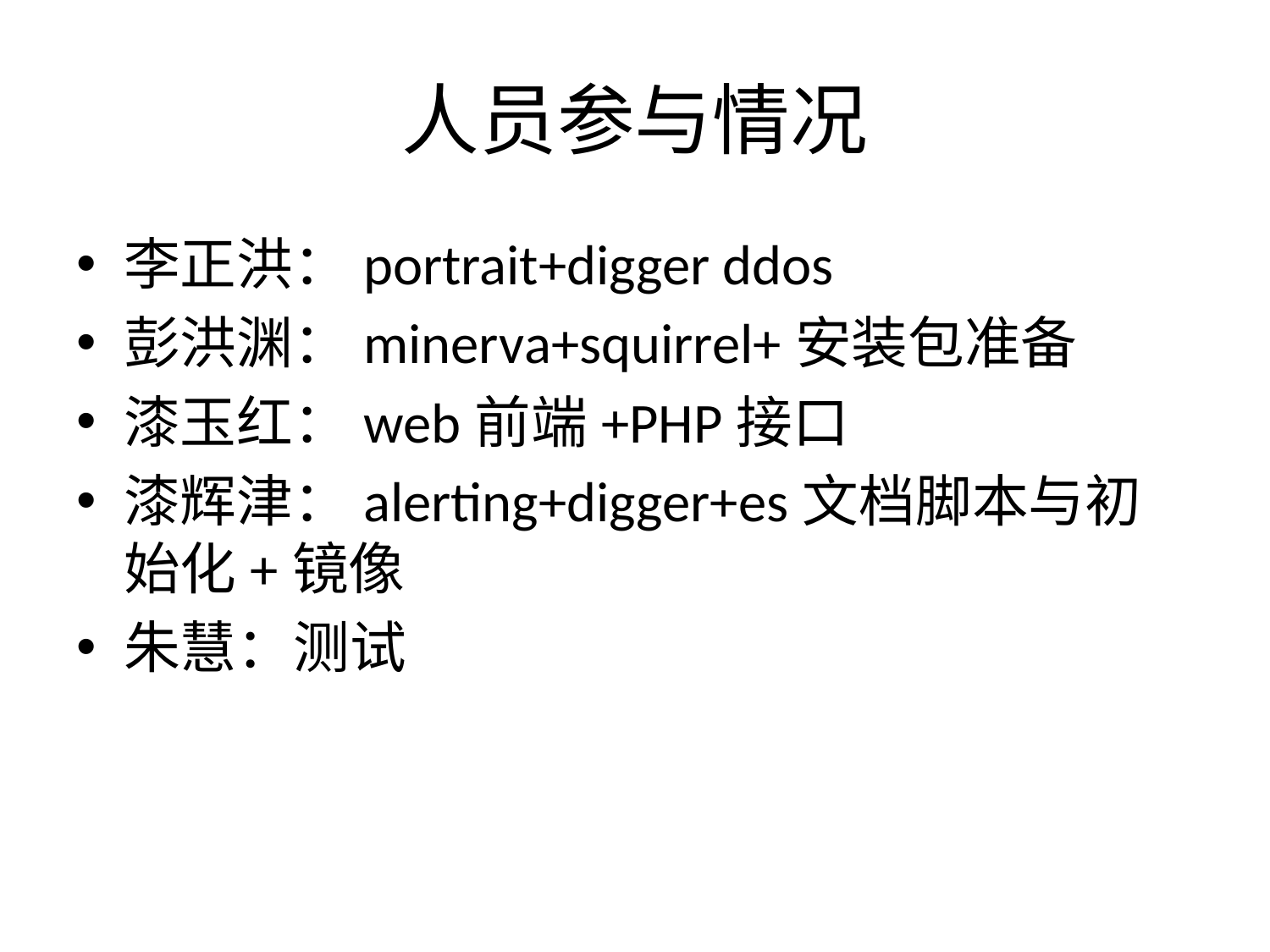

# 人员参与情况
李正洪：portrait+digger ddos
彭洪渊：minerva+squirrel+安装包准备
漆玉红：web前端+PHP接口
漆辉津：alerting+digger+es文档脚本与初始化+镜像
朱慧：测试